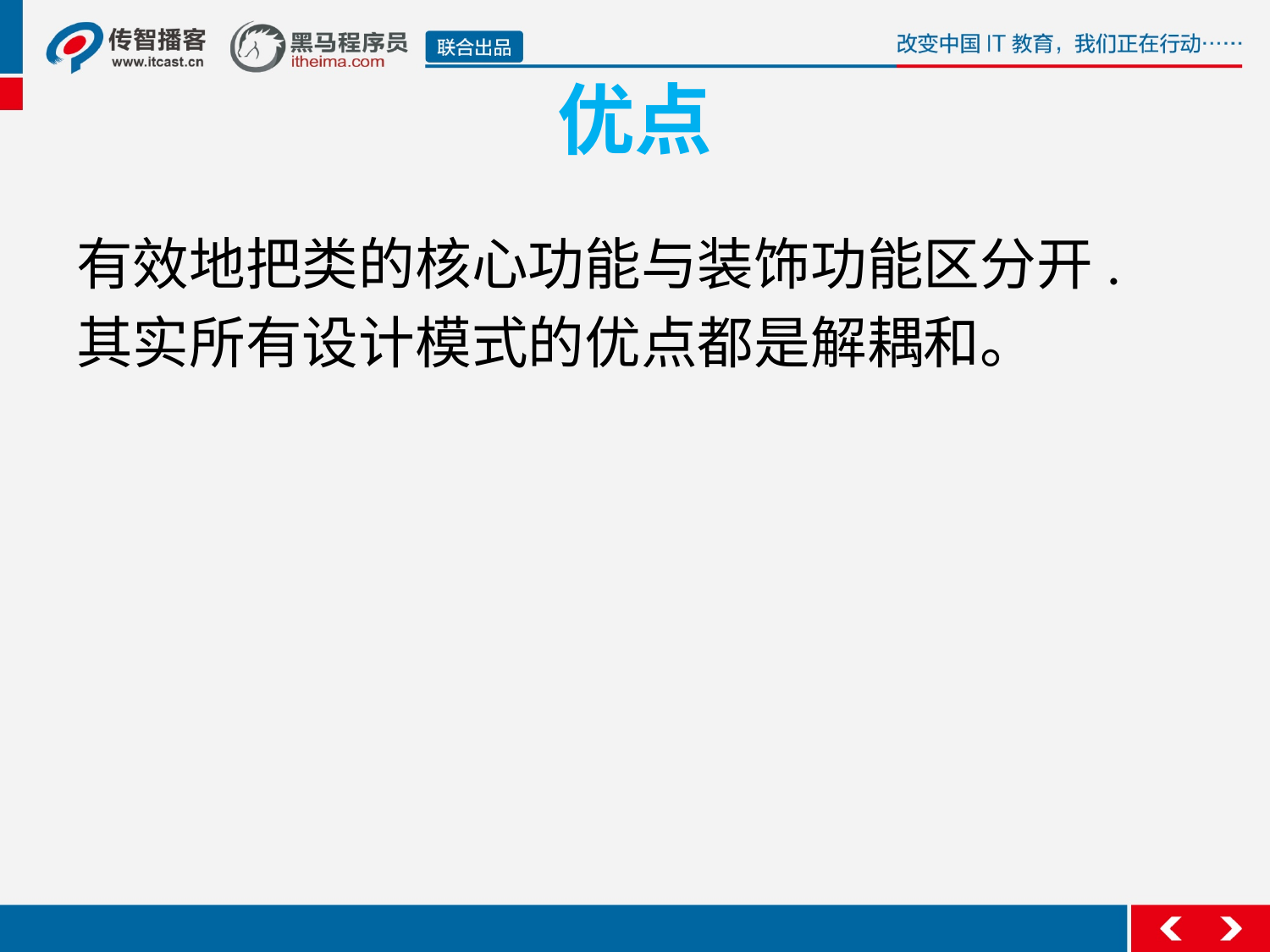

# 优点
有效地把类的核心功能与装饰功能区分开.
其实所有设计模式的优点都是解耦和。